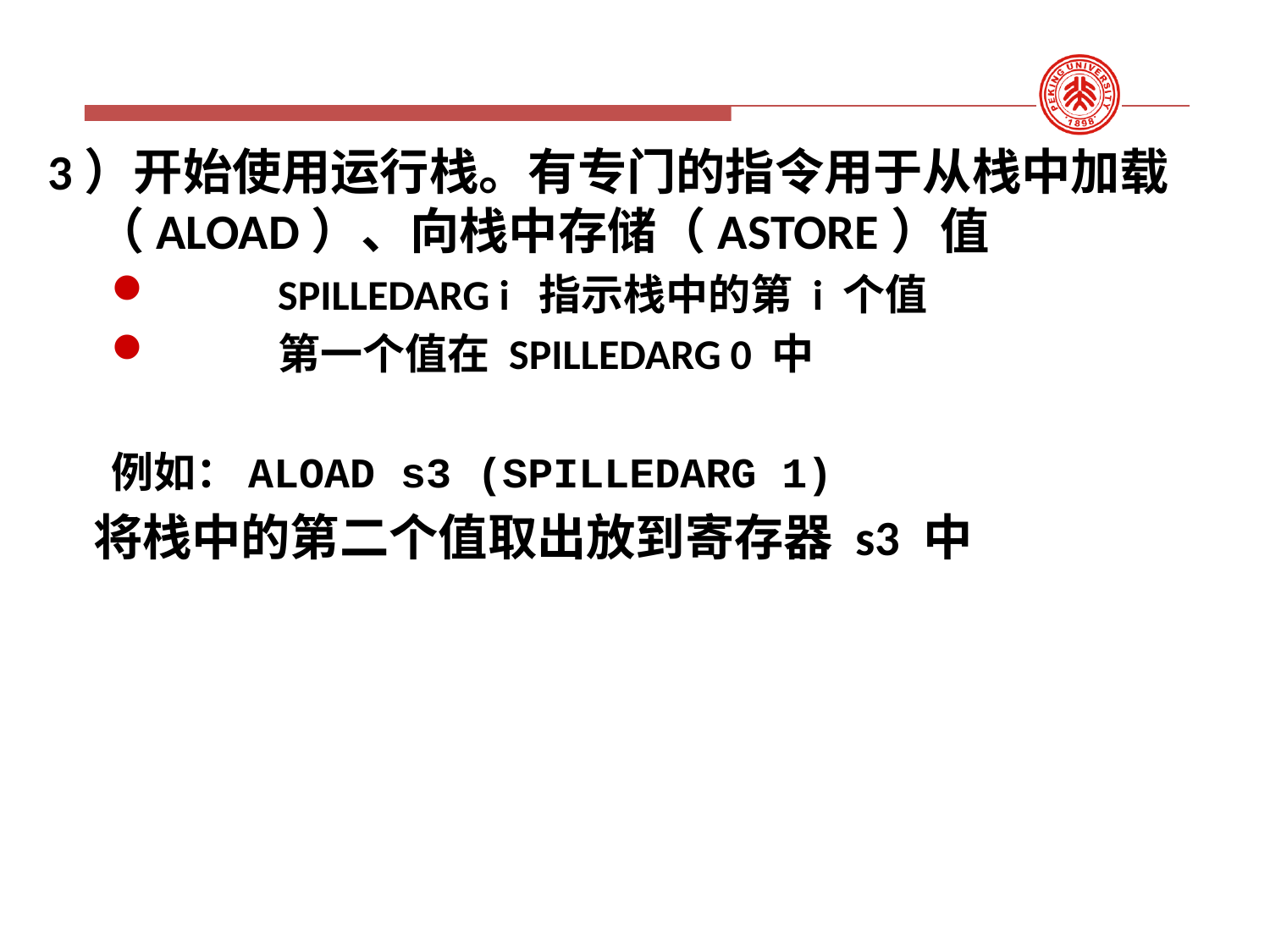

3）开始使用运行栈。有专门的指令用于从栈中加载（ALOAD）、向栈中存储（ASTORE）值
	SPILLEDARG i  指示栈中的第 i 个值
	第一个值在 SPILLEDARG 0 中

例如：ALOAD s3 (SPILLEDARG 1)
   将栈中的第二个值取出放到寄存器 s3 中